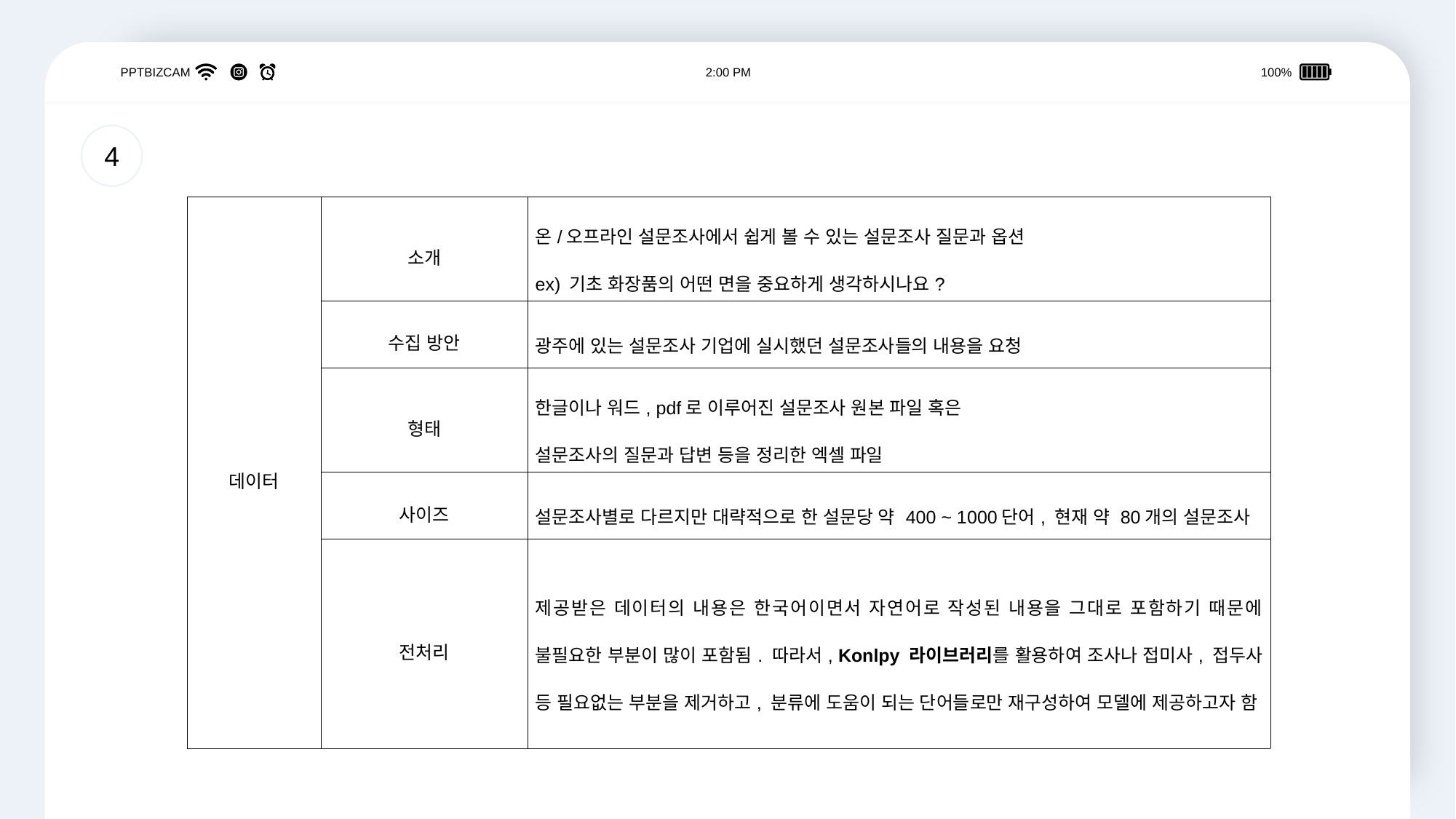

PPTBIZCAM
2:00 PM
100%

4
| 데이터 | 소개 | 온/오프라인 설문조사에서 쉽게 볼 수 있는 설문조사 질문과 옵션 ex) 기초 화장품의 어떤 면을 중요하게 생각하시나요? |
| --- | --- | --- |
|  | 수집 방안 | 광주에 있는 설문조사 기업에 실시했던 설문조사들의 내용을 요청 |
|  | 형태 | 한글이나 워드, pdf로 이루어진 설문조사 원본 파일 혹은 설문조사의 질문과 답변 등을 정리한 엑셀 파일 |
|  | 사이즈 | 설문조사별로 다르지만 대략적으로 한 설문당 약 400 ~ 1000단어, 현재 약 80개의 설문조사 |
|  | 전처리 | 제공받은 데이터의 내용은 한국어이면서 자연어로 작성된 내용을 그대로 포함하기 때문에 불필요한 부분이 많이 포함됨. 따라서, Konlpy 라이브러리를 활용하여 조사나 접미사, 접두사 등 필요없는 부분을 제거하고, 분류에 도움이 되는 단어들로만 재구성하여 모델에 제공하고자 함 |